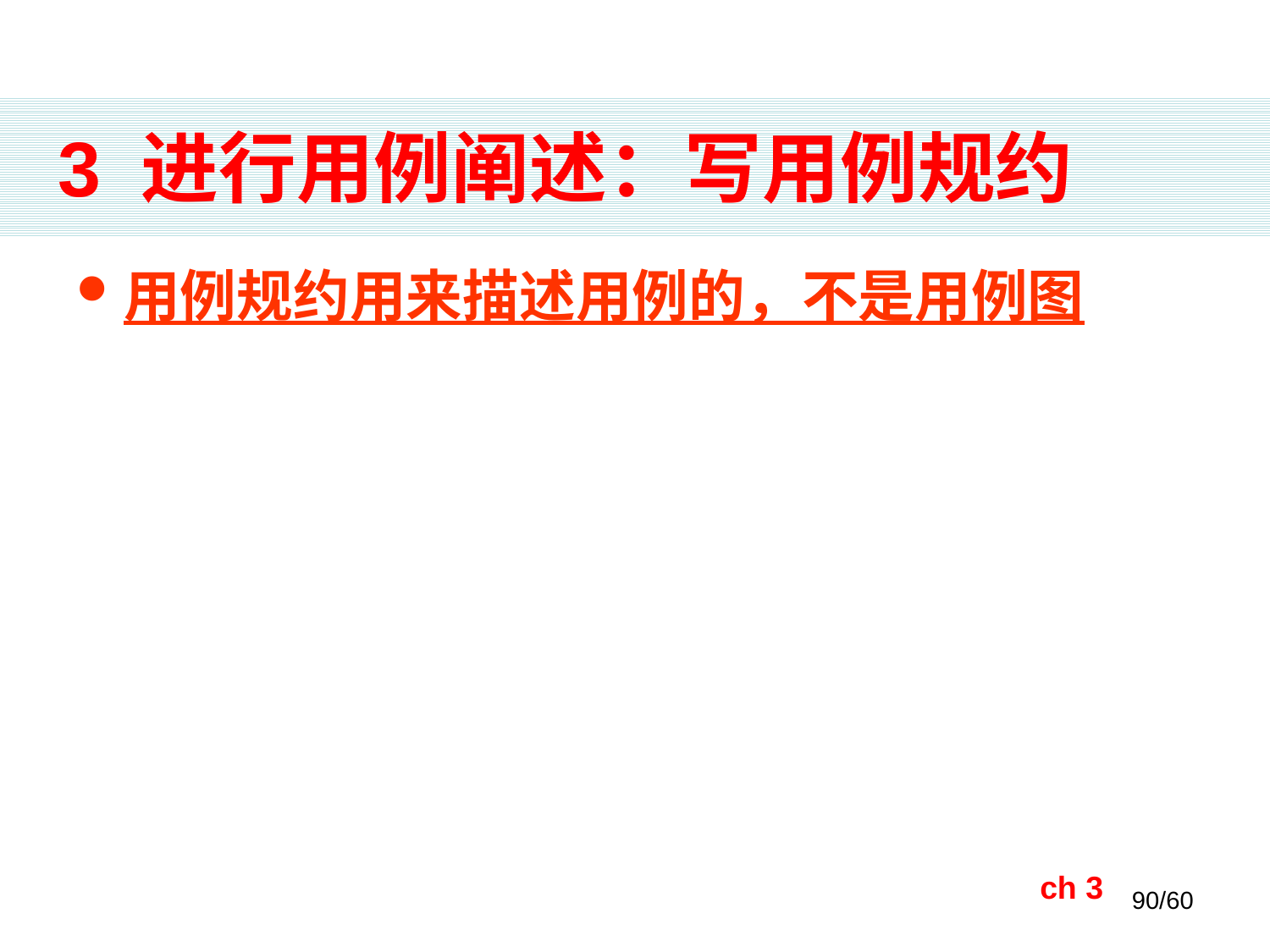

# 3 进行用例阐述：写用例规约
用例规约用来描述用例的，不是用例图
ch 3
90/60